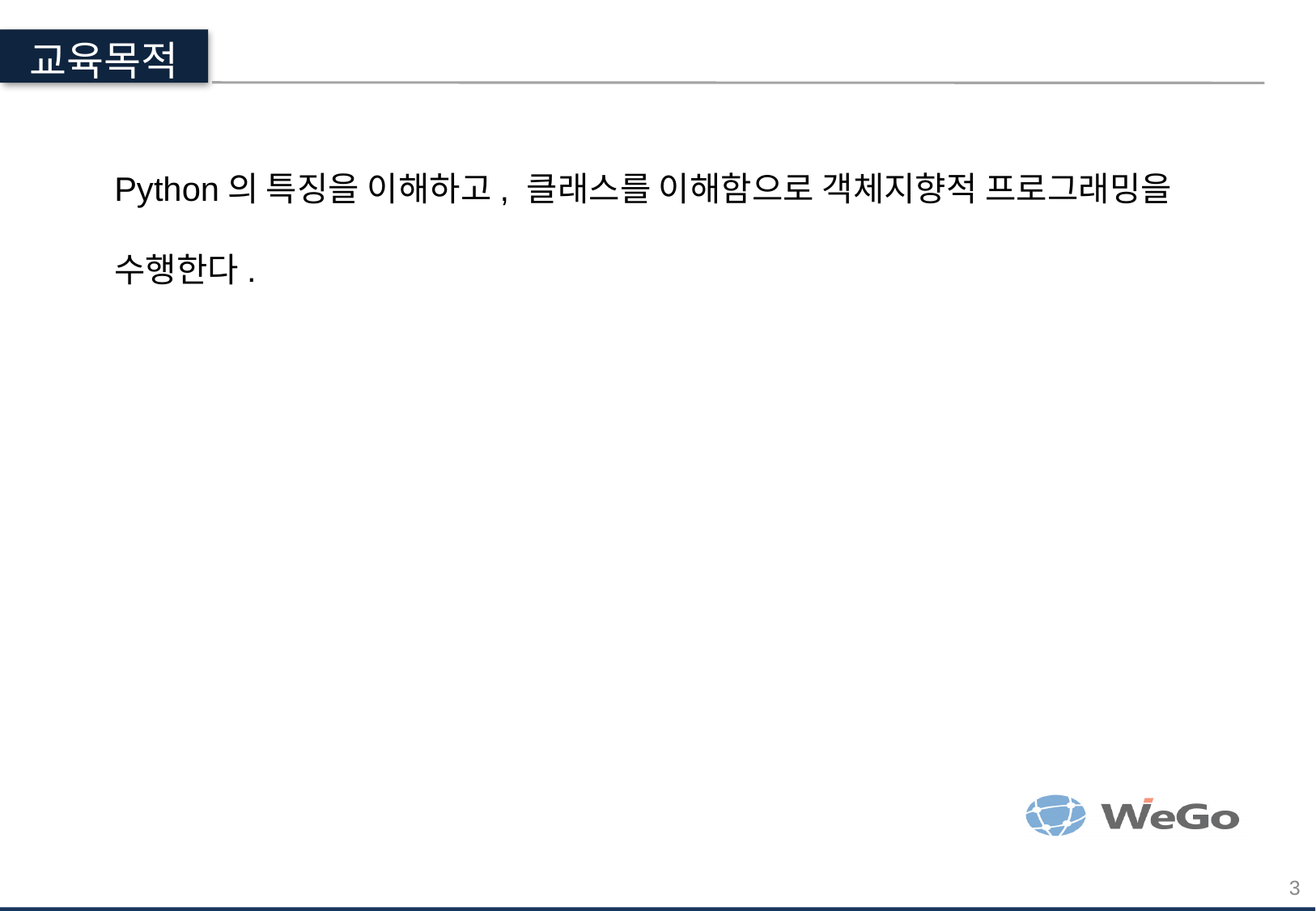

교육목적
Python의 특징을 이해하고, 클래스를 이해함으로 객체지향적 프로그래밍을 수행한다.
3